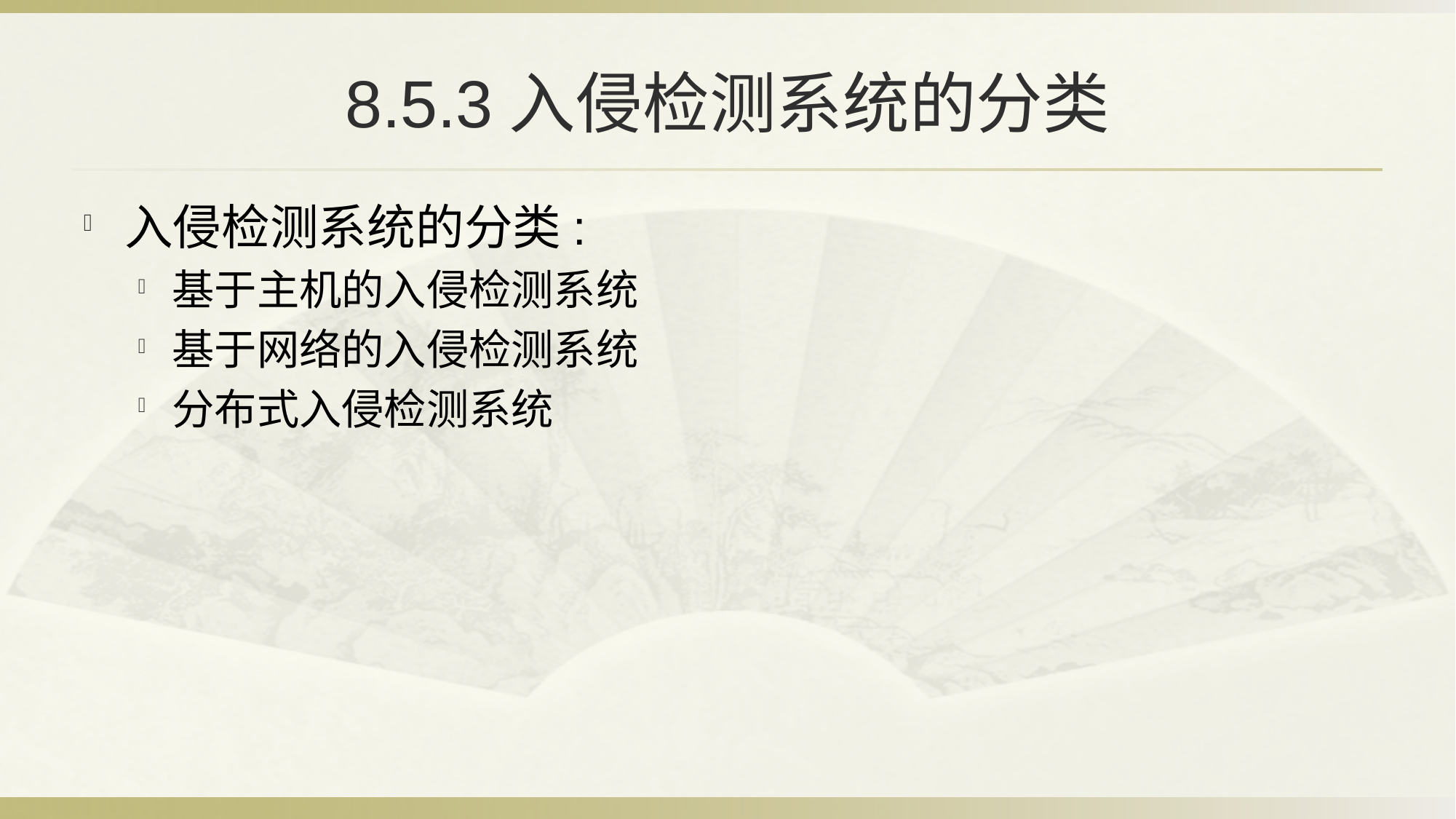

# 8.5.3入侵检测系统的分类
入侵检测系统的分类:
基于主机的入侵检测系统
基于网络的入侵检测系统
分布式入侵检测系统